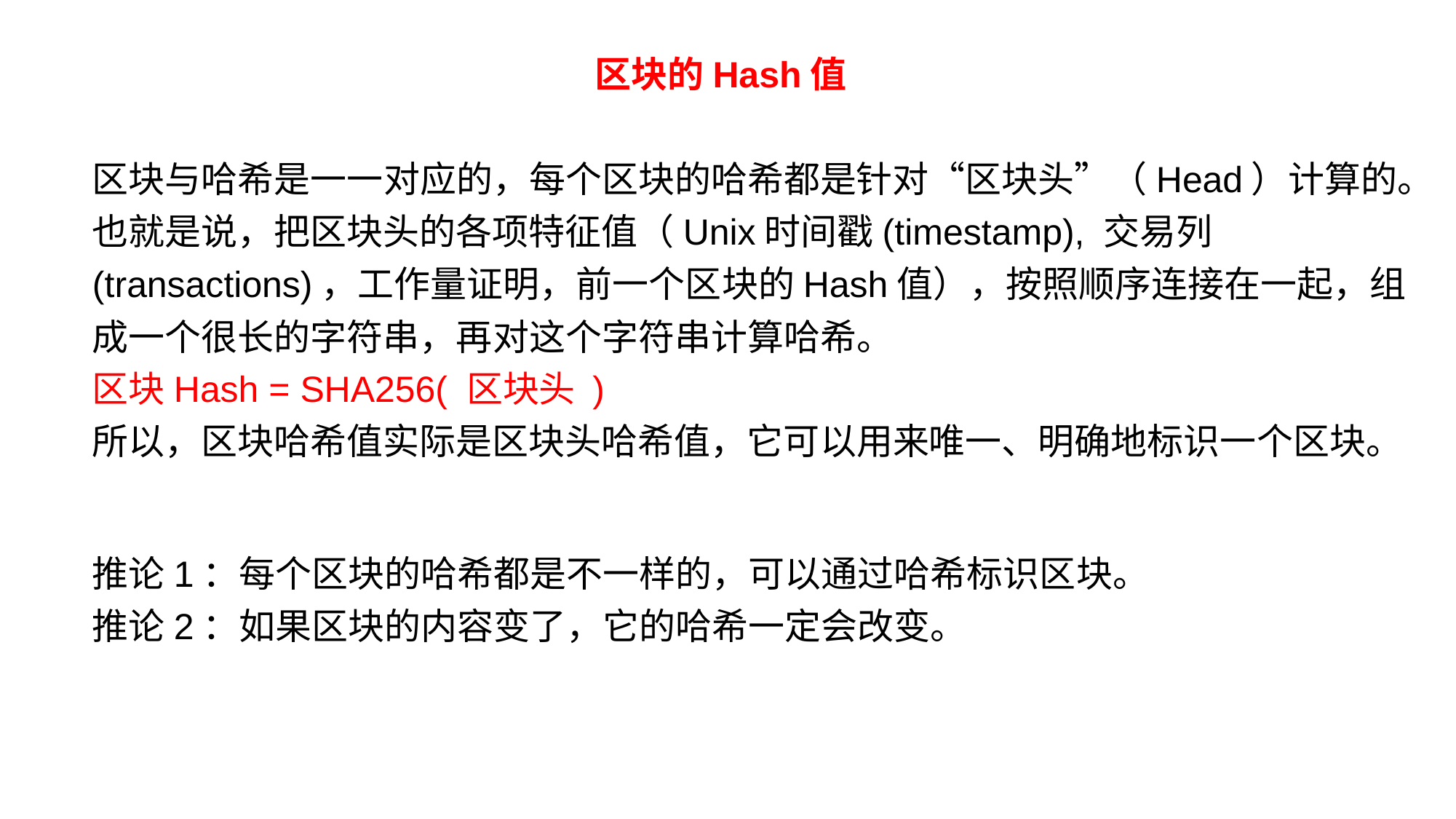

区块的Hash值
区块与哈希是一一对应的，每个区块的哈希都是针对“区块头”（Head）计算的。也就是说，把区块头的各项特征值（Unix时间戳(timestamp), 交易列(transactions)，工作量证明，前一个区块的Hash值），按照顺序连接在一起，组成一个很长的字符串，再对这个字符串计算哈希。
区块Hash = SHA256( 区块头 )
所以，区块哈希值实际是区块头哈希值，它可以用来唯一、明确地标识一个区块。
推论1：每个区块的哈希都是不一样的，可以通过哈希标识区块。
推论2：如果区块的内容变了，它的哈希一定会改变。